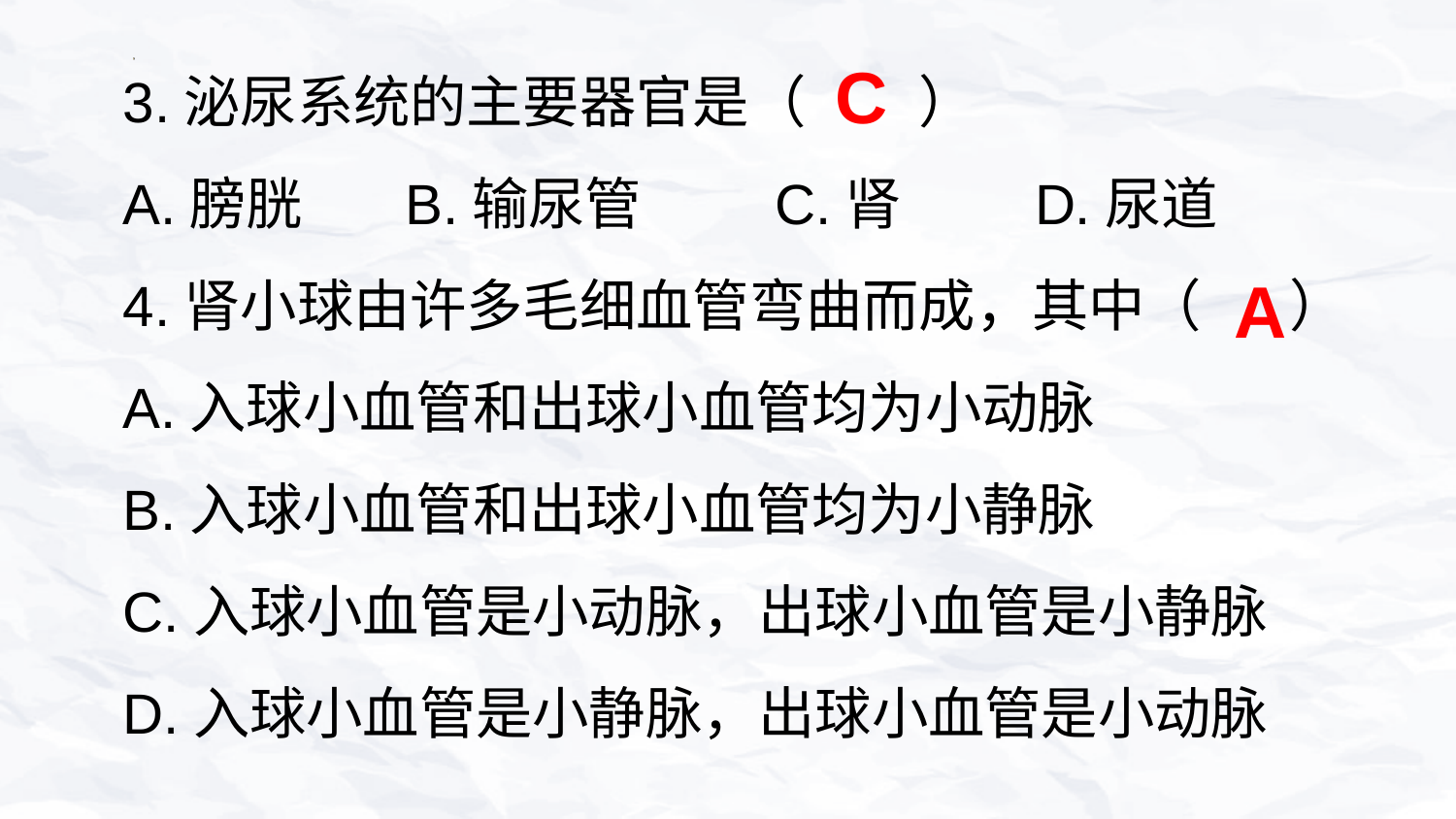

C
3.泌尿系统的主要器官是（　　）
A.膀胱       B.输尿管　     C.肾　     D.尿道
4.肾小球由许多毛细血管弯曲而成，其中（       ）
A.入球小血管和出球小血管均为小动脉
B.入球小血管和出球小血管均为小静脉
C.入球小血管是小动脉，出球小血管是小静脉
D.入球小血管是小静脉，出球小血管是小动脉

A